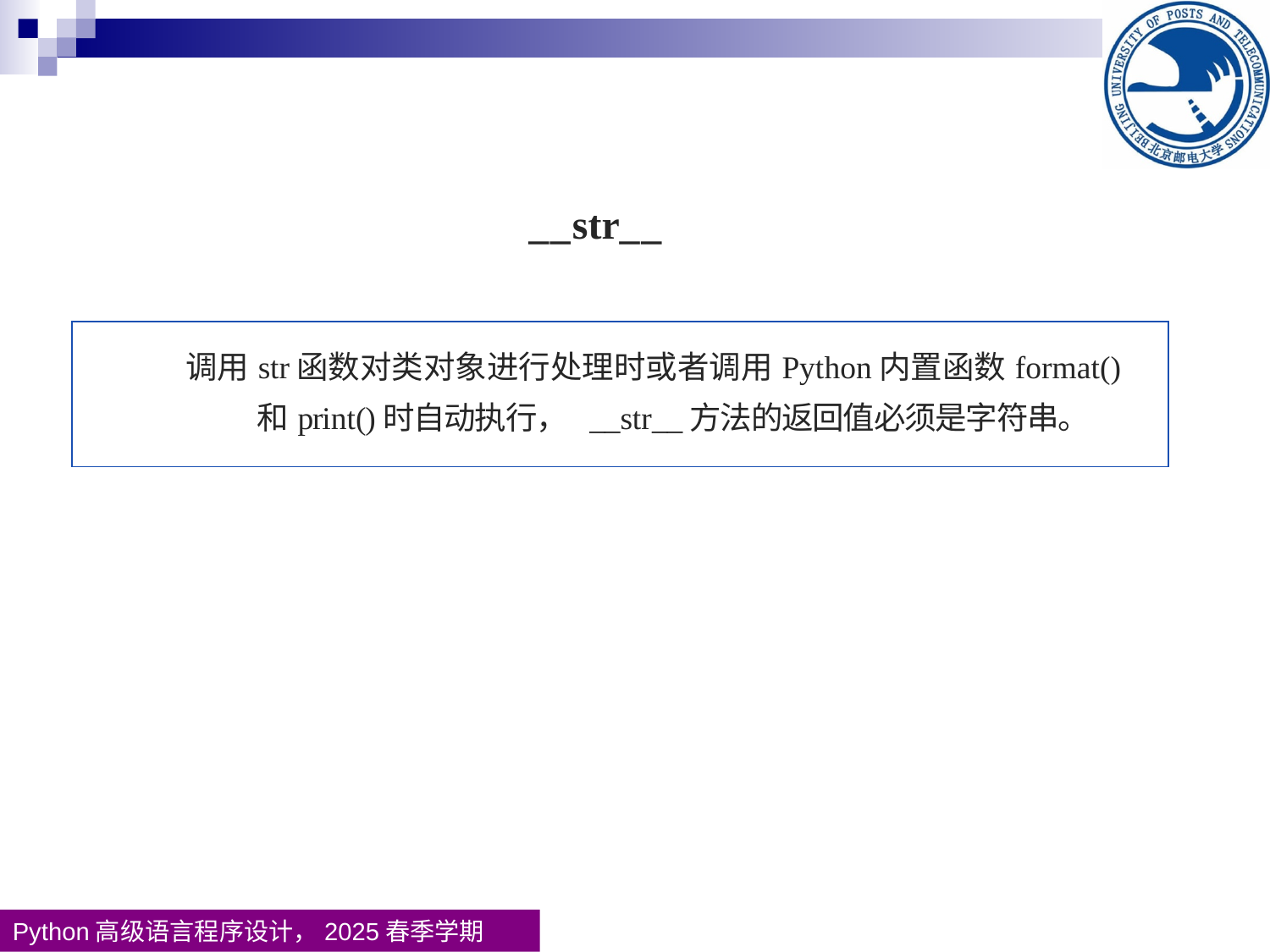

| \_\_str\_\_ |
| --- |
| 调用str函数对类对象进行处理时或者调用Python内置函数format() 和print()时自动执行， \_\_str\_\_方法的返回值必须是字符串。 |
| --- |